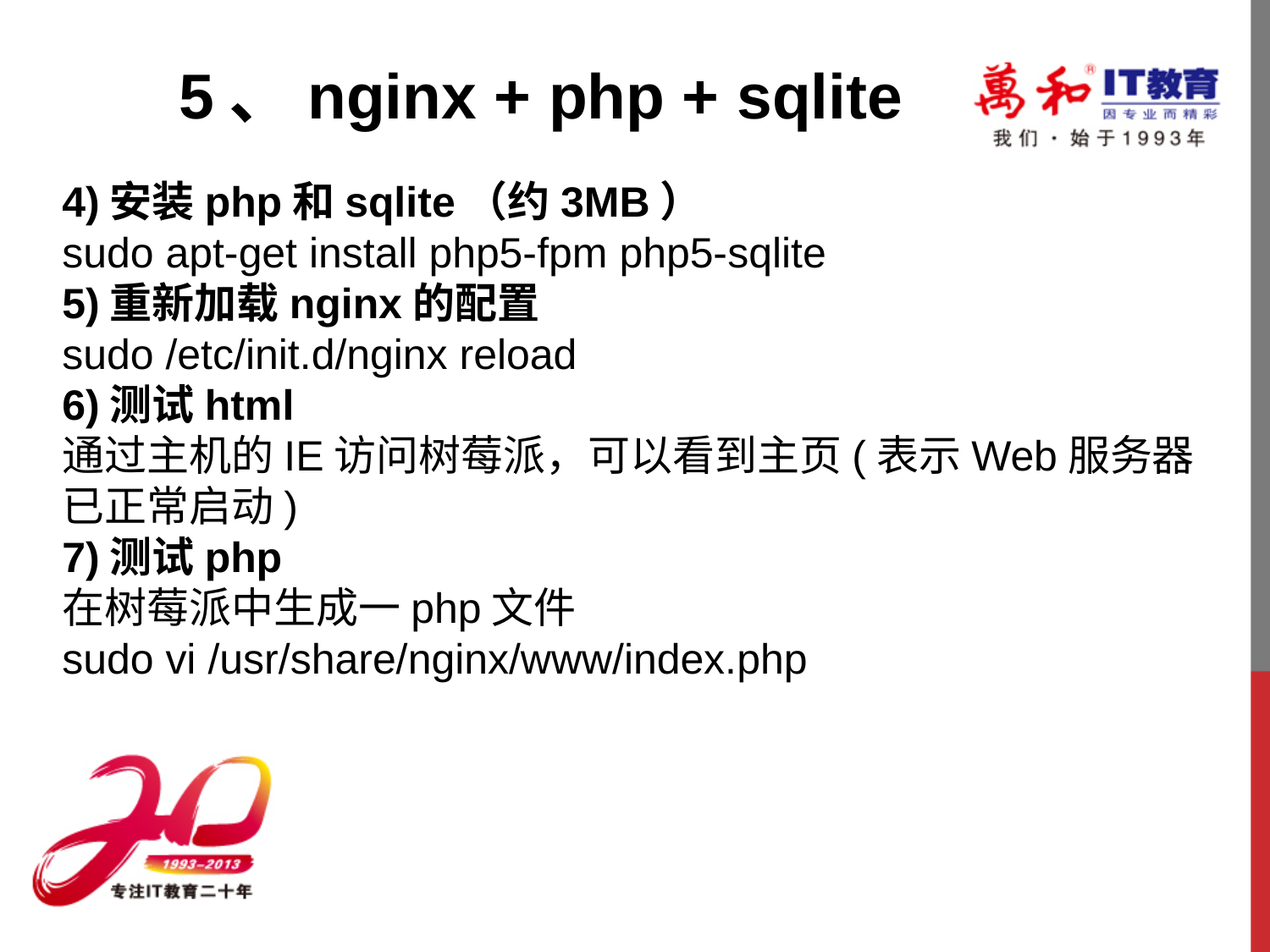

5、nginx + php + sqlite
4)安装php和sqlite（约3MB）
sudo apt-get install php5-fpm php5-sqlite
5)重新加载nginx的配置
sudo /etc/init.d/nginx reload
6)测试html
通过主机的IE访问树莓派，可以看到主页(表示Web服务器已正常启动)
7)测试php
在树莓派中生成一php文件
sudo vi /usr/share/nginx/www/index.php